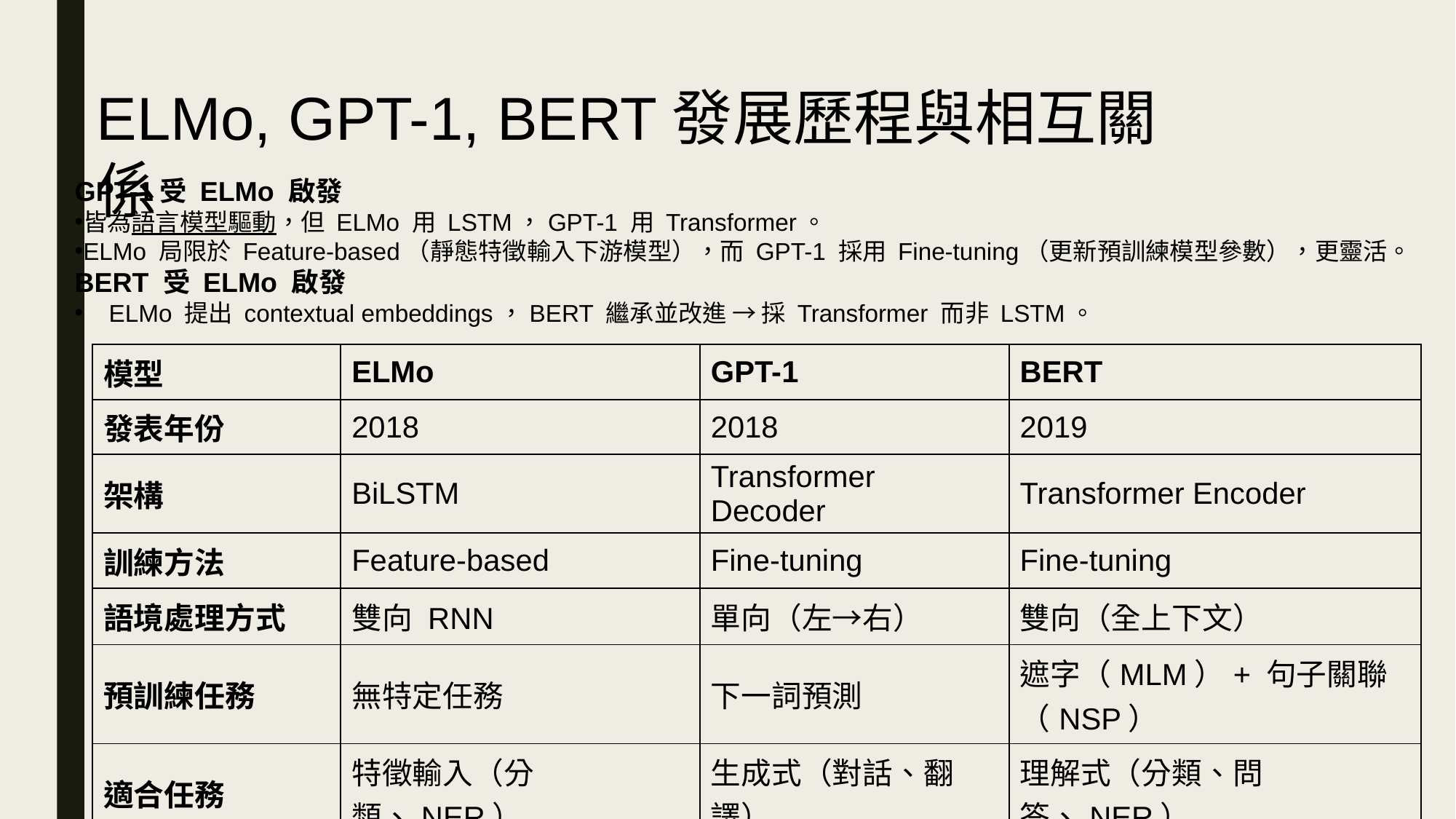

ELMo, GPT-1, BERT發展歷程與相互關係
GPT-1受 ELMo 啟發
皆為語言模型驅動，但 ELMo 用 LSTM，GPT-1 用 Transformer。
ELMo 局限於 Feature-based（靜態特徵輸入下游模型），而 GPT-1 採用 Fine-tuning（更新預訓練模型參數），更靈活。
BERT 受 ELMo 啟發
ELMo 提出 contextual embeddings，BERT 繼承並改進 → 採 Transformer 而非 LSTM。
| 模型 | ELMo | GPT-1 | BERT |
| --- | --- | --- | --- |
| 發表年份 | 2018 | 2018 | 2019 |
| 架構 | BiLSTM | Transformer Decoder | Transformer Encoder |
| 訓練方法 | Feature-based | Fine-tuning | Fine-tuning |
| 語境處理方式 | 雙向 RNN | 單向（左→右） | 雙向（全上下文） |
| 預訓練任務 | 無特定任務 | 下一詞預測 | 遮字（MLM）+ 句子關聯（NSP） |
| 適合任務 | 特徵輸入（分類、NER） | 生成式（對話、翻譯） | 理解式（分類、問答、NER） |
| 自監督學習(y/n) | y | y | y |